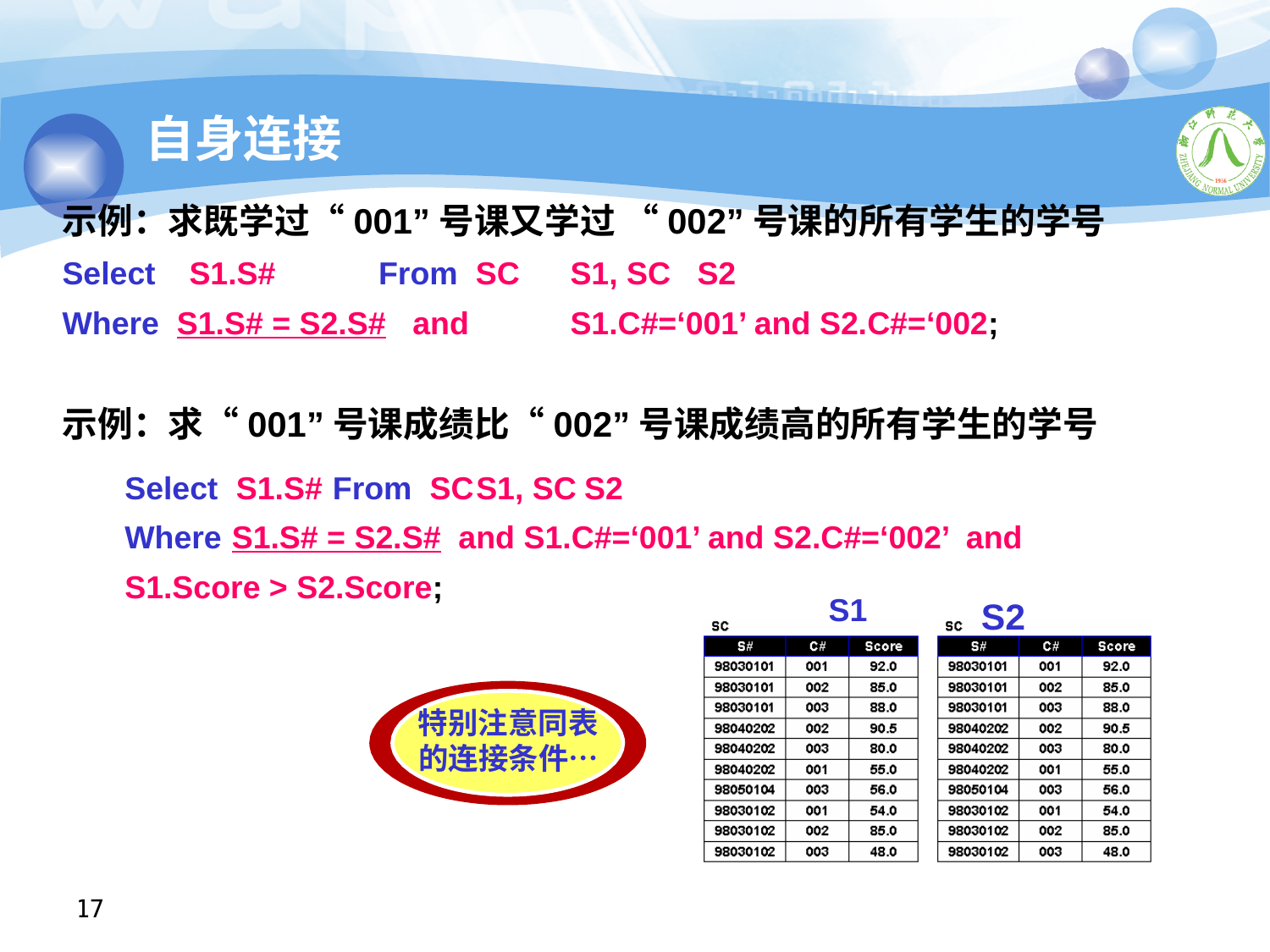

# 自身连接
示例：求既学过“001”号课又学过 “002”号课的所有学生的学号
Select	S1.S#	       From  SC	S1, SC	S2
Where  S1.S# = S2.S#   and	S1.C#=‘001’ and S2.C#=‘002;

示例：求“001”号课成绩比“002”号课成绩高的所有学生的学号
Select		S1.S#	From  SC	S1, SC	S2
Where	S1.S# = S2.S#  and S1.C#=‘001’ and S2.C#=‘002’  and	S1.Score > S2.Score;
S1
S2

特别注意同表 的连接条件…
17